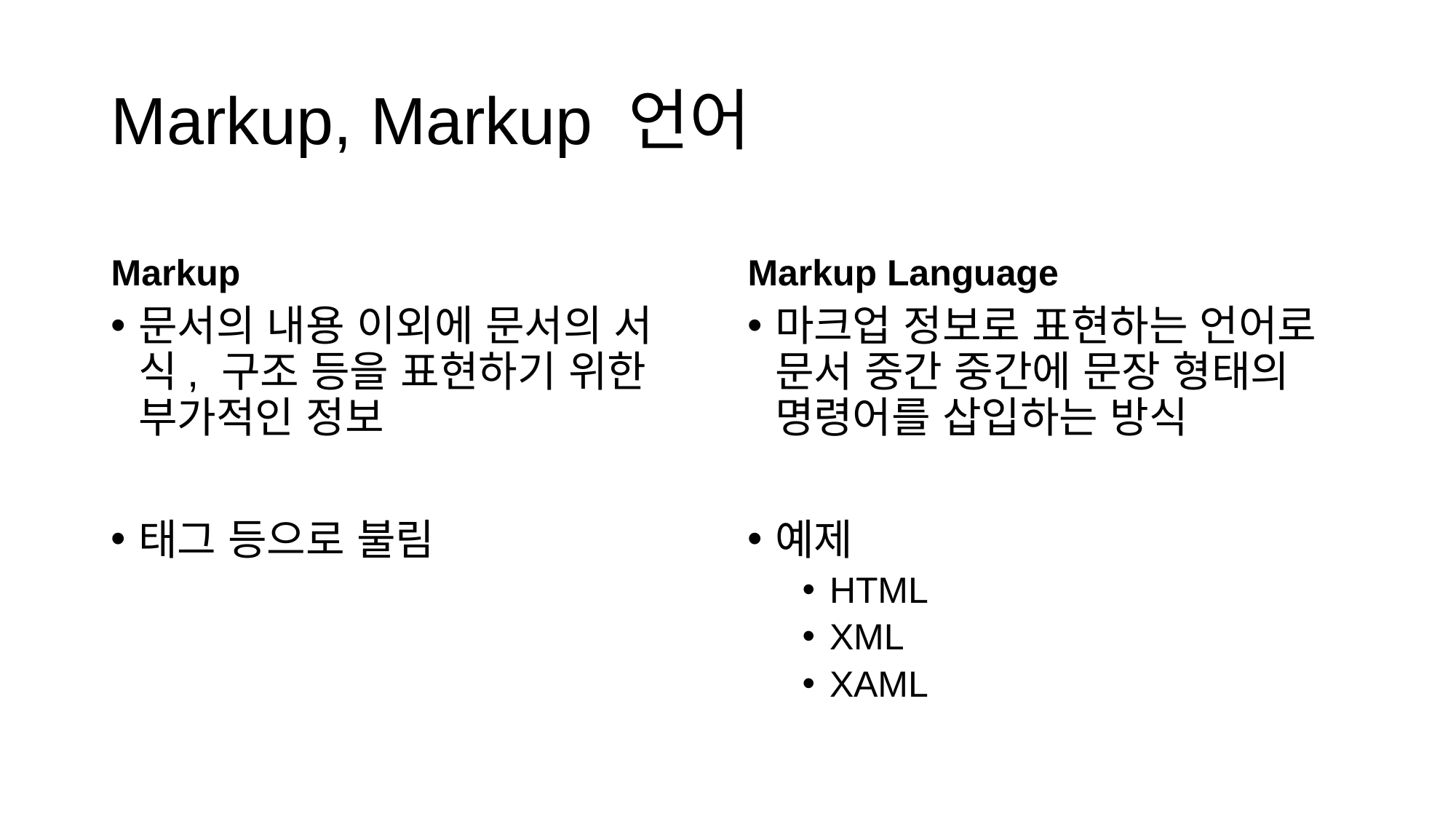

# Markup, Markup 언어
Markup
Markup Language
문서의 내용 이외에 문서의 서식, 구조 등을 표현하기 위한 부가적인 정보

태그 등으로 불림
마크업 정보로 표현하는 언어로 문서 중간 중간에 문장 형태의 명령어를 삽입하는 방식

예제
HTML
XML
XAML